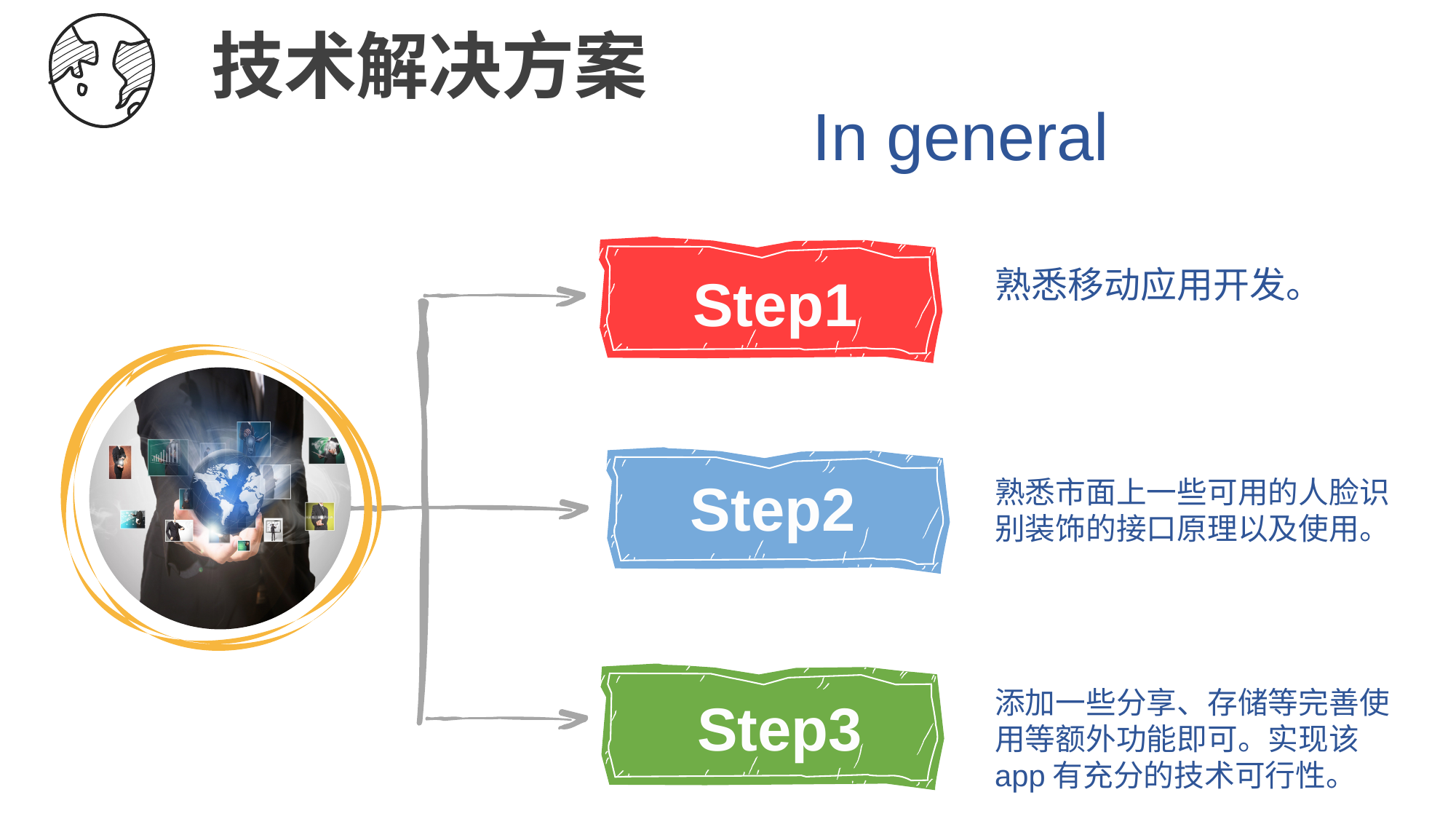

技术解决方案

In general

Step1
熟悉移动应⽤开发。

Step2
熟悉市⾯上⼀些可⽤的⼈脸识别装饰的接⼝原理以及使⽤。

Step3
添加⼀些分享、存储等完善使⽤等额外功能即可。实现该app有充分的技术可⾏性。